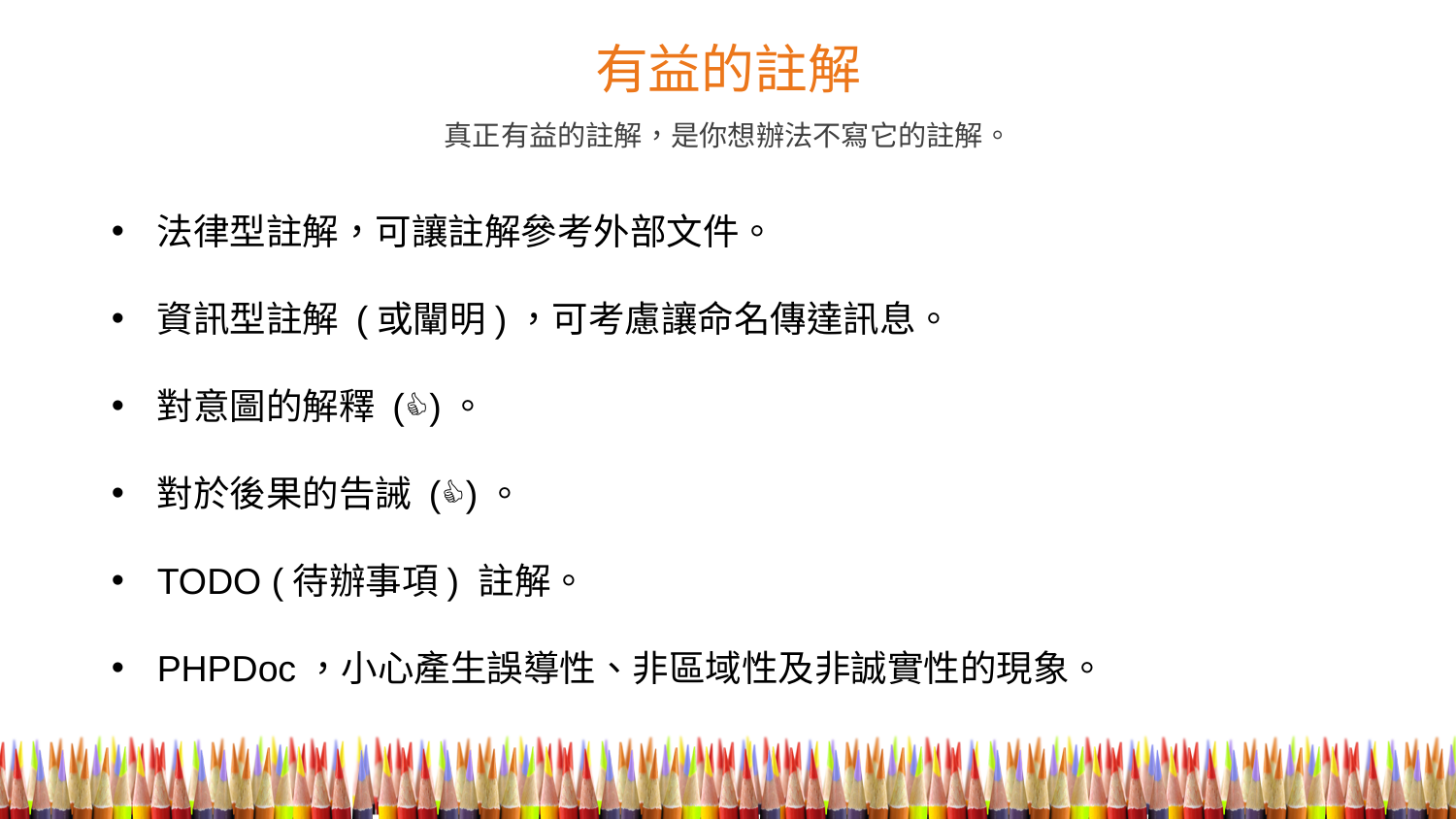

有益的註解
真正有益的註解，是你想辦法不寫它的註解。
法律型註解，可讓註解參考外部文件。

資訊型註解 (或闡明)，可考慮讓命名傳達訊息。

對意圖的解釋 (👍)。

對於後果的告誡 (👍)。

TODO (待辦事項) 註解。

PHPDoc，小心產生誤導性、非區域性及非誠實性的現象。